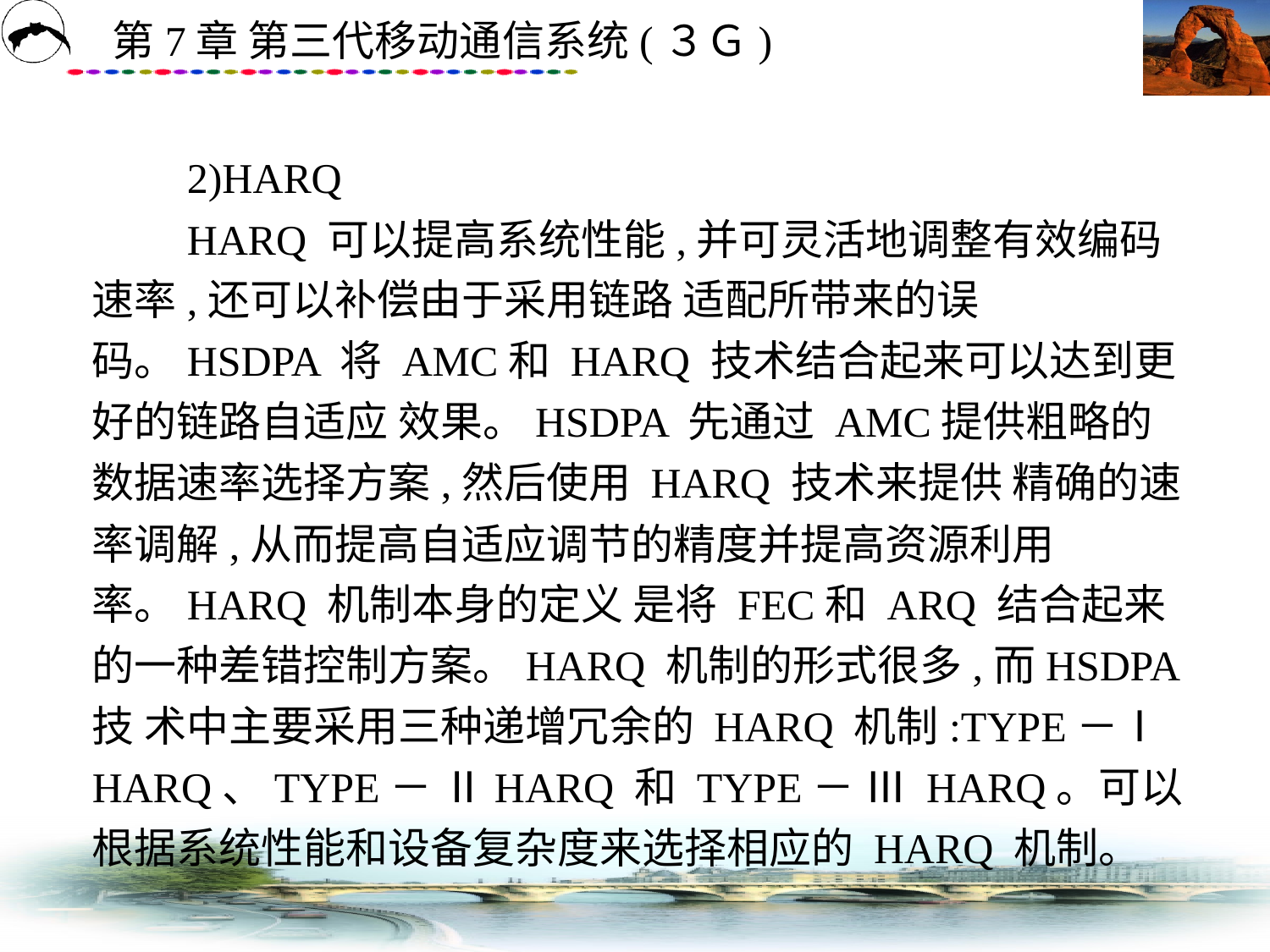

# 2)HARQ 　　HARQ 可以提高系统性能,并可灵活地调整有效编码速率,还可以补偿由于采用链路 适配所带来的误码。HSDPA 将 AMC和 HARQ 技术结合起来可以达到更好的链路自适应 效果。HSDPA 先通过 AMC提供粗略的数据速率选择方案,然后使用 HARQ 技术来提供 精确的速率调解,从而提高自适应调节的精度并提高资源利用率。HARQ 机制本身的定义 是将 FEC和 ARQ 结合起来的一种差错控制方案。HARQ 机制的形式很多,而HSDPA 技 术中主要采用三种递增冗余的 HARQ 机制:TYPE－Ⅰ HARQ、TYPE－ ⅡHARQ 和 TYPE－ Ⅲ HARQ。可以根据系统性能和设备复杂度来选择相应的 HARQ 机制。